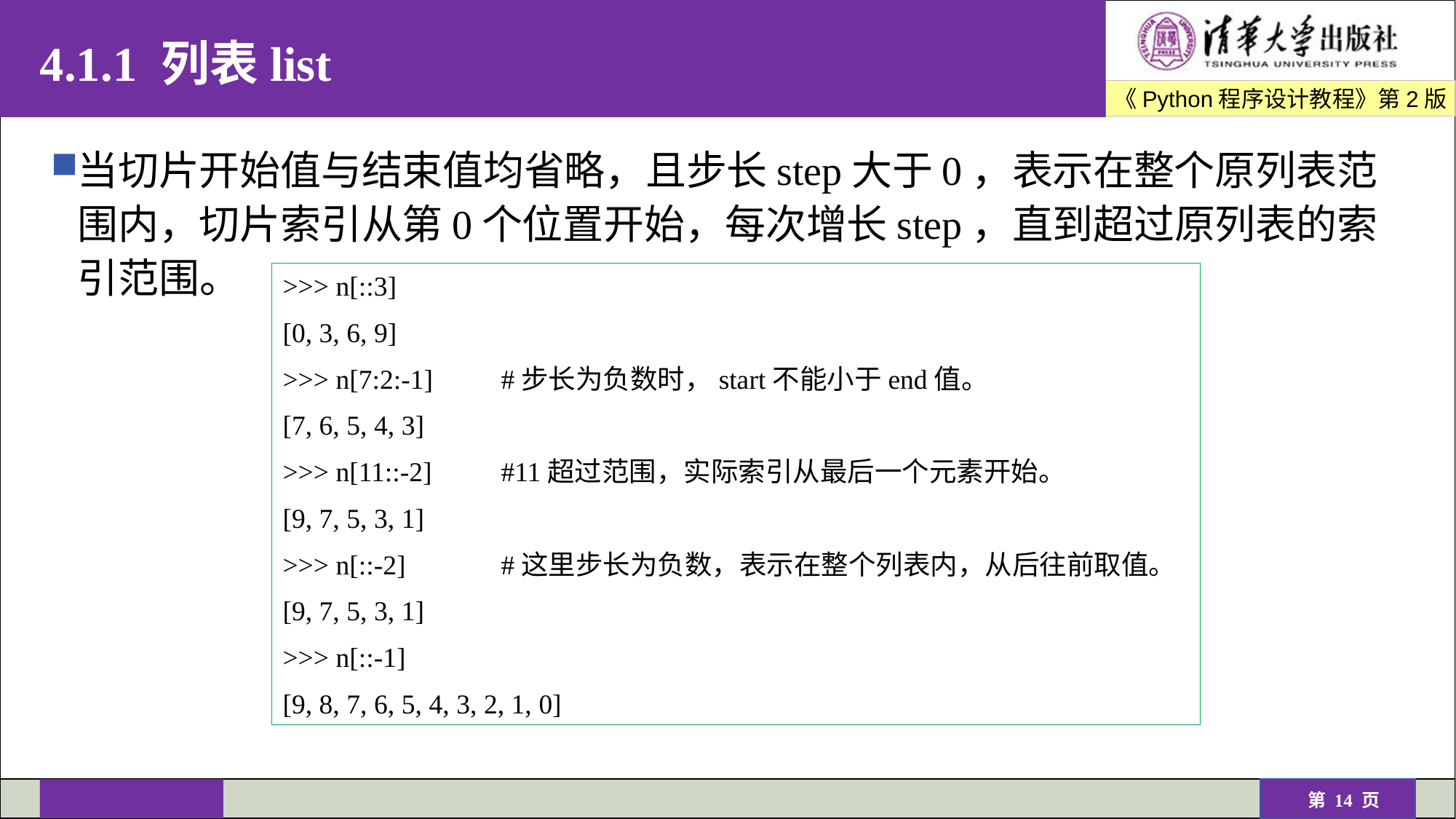

# 4.1.1 列表list
当切片开始值与结束值均省略，且步长step大于0，表示在整个原列表范围内，切片索引从第0个位置开始，每次增长step，直到超过原列表的索引范围。
>>> n[::3]
[0, 3, 6, 9]
>>> n[7:2:-1]	#步长为负数时，start不能小于end值。
[7, 6, 5, 4, 3]
>>> n[11::-2]  	#11超过范围，实际索引从最后一个元素开始。
[9, 7, 5, 3, 1]
>>> n[::-2]	#这里步长为负数，表示在整个列表内，从后往前取值。
[9, 7, 5, 3, 1]
>>> n[::-1]
[9, 8, 7, 6, 5, 4, 3, 2, 1, 0]